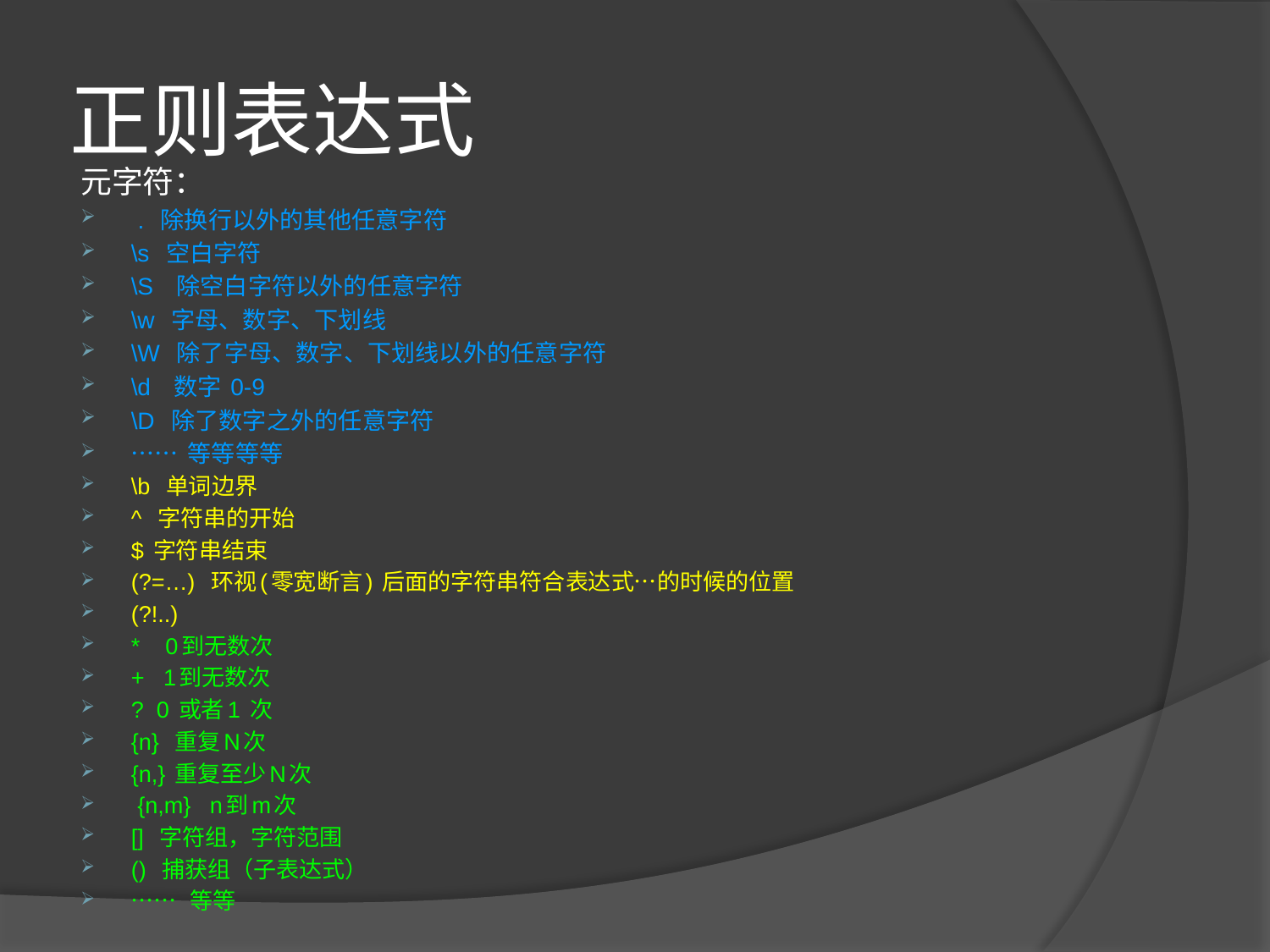

# 正则表达式
元字符：
 .  除换行以外的其他任意字符
\s  空白字符
\S   除空白字符以外的任意字符
\w  字母、数字、下划线
\W  除了字母、数字、下划线以外的任意字符
\d   数字 0-9
\D  除了数字之外的任意字符
…… 等等等等
\b  单词边界
^  字符串的开始
$ 字符串结束
(?=…)  环视(零宽断言) 后面的字符串符合表达式…的时候的位置
(?!..)
*    0到无数次
+   1到无数次
?  0 或者1 次
{n}  重复N次
{n,} 重复至少N次
 {n,m}   n到m次
[]  字符组，字符范围
()  捕获组（子表达式）
……  等等